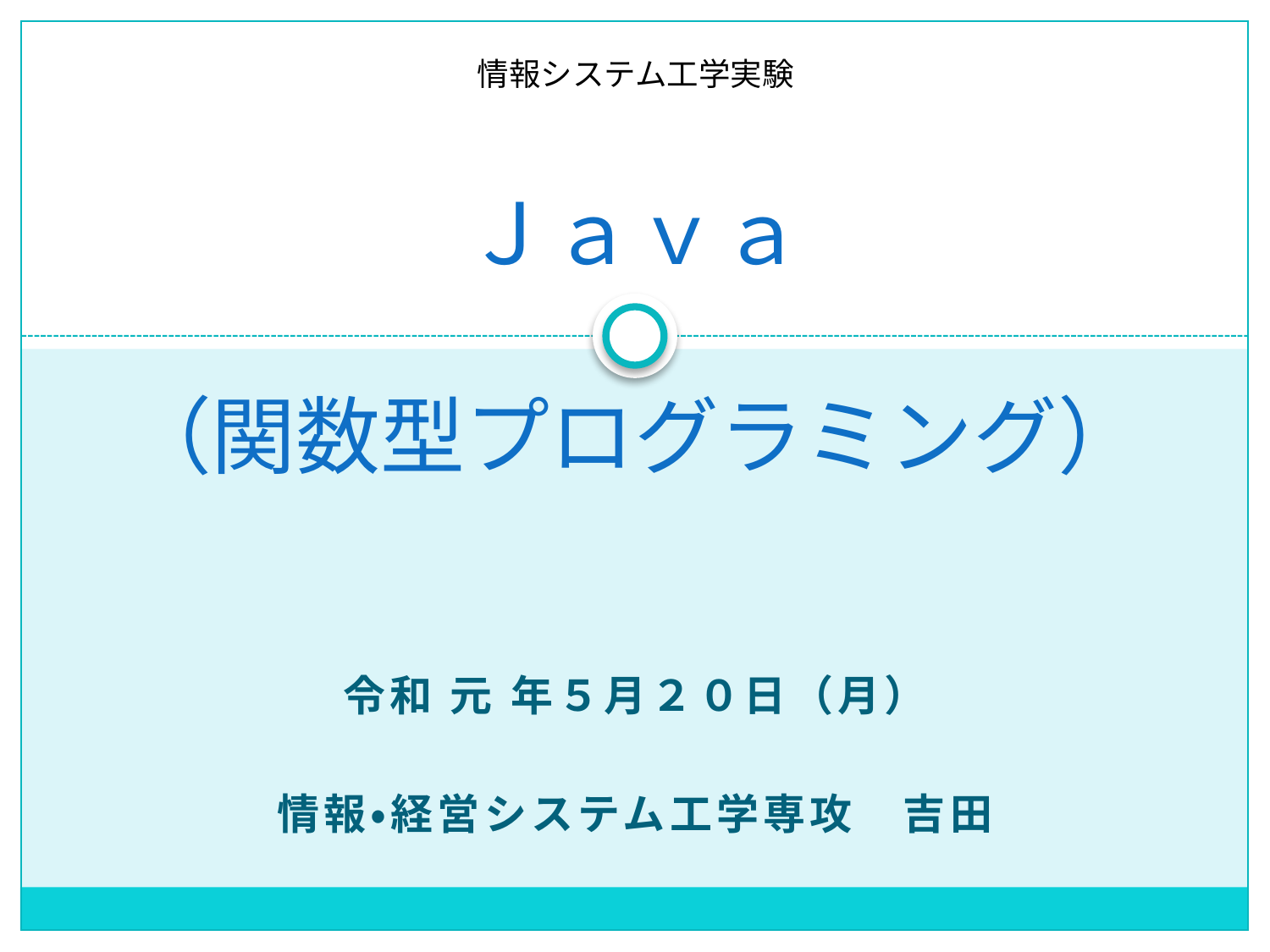

情報システム工学実験
# Ｊａｖａ （関数型プログラミング）
令和 元 年５月２０日（月）

情報・経営システム工学専攻　吉田